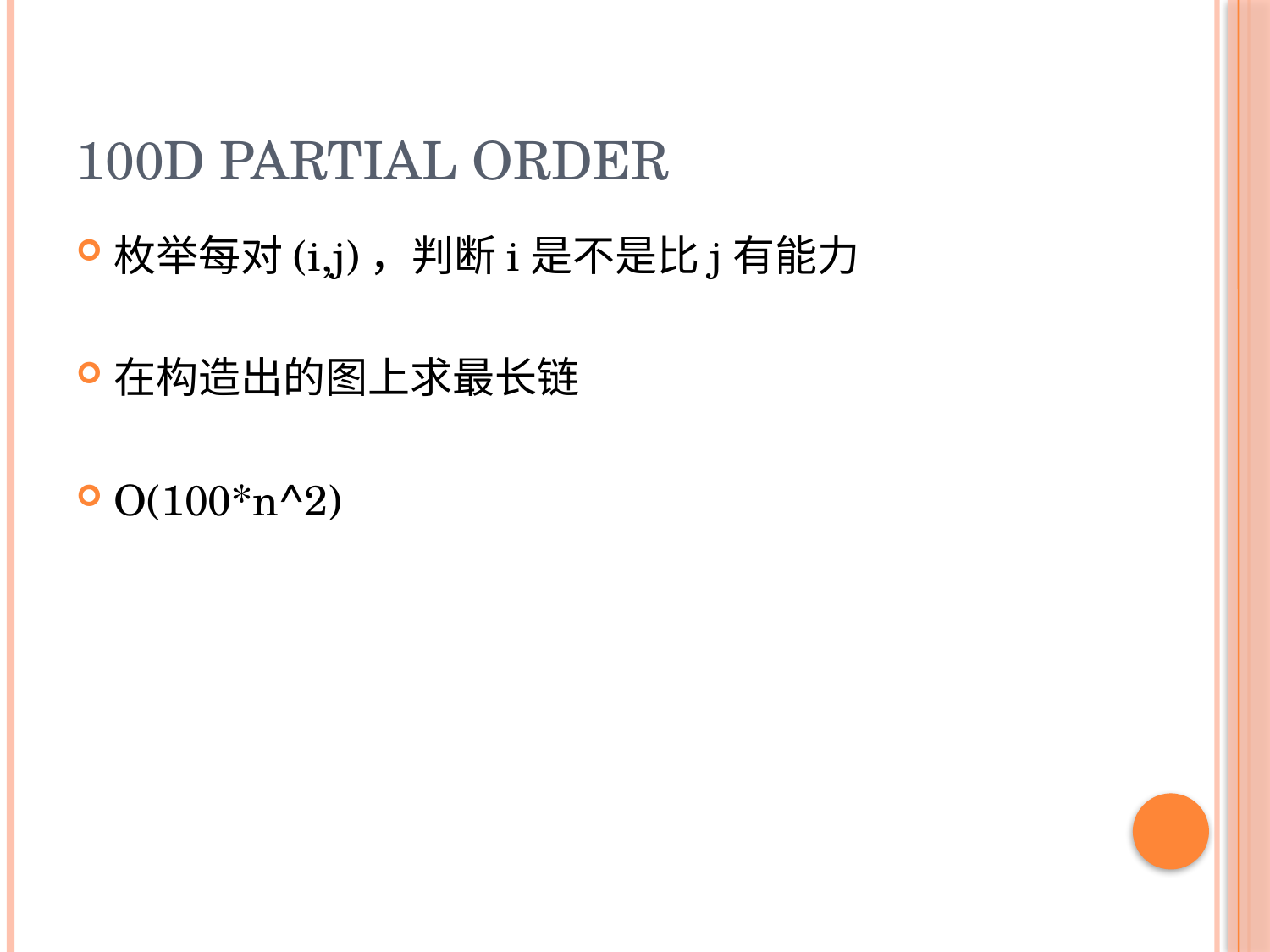

# 100D Partial Order
枚举每对(i,j)，判断i是不是比j有能力

在构造出的图上求最长链

O(100*n^2)